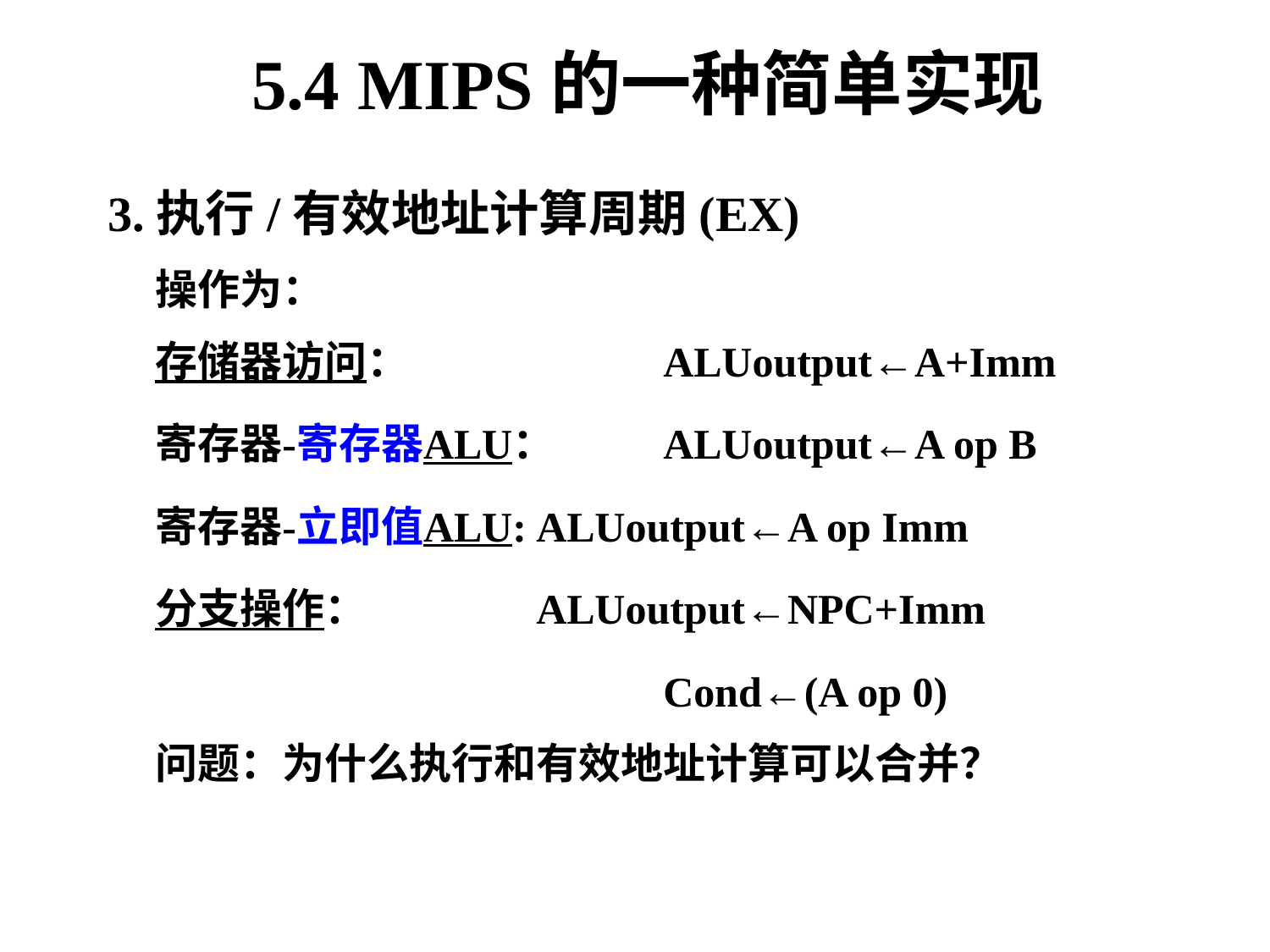

5.4 MIPS的一种简单实现
3.执行/有效地址计算周期(EX)
	操作为：
	存储器访问：		ALUoutput←A+Imm
	寄存器-寄存器ALU：	ALUoutput←A op B
	寄存器-立即值ALU:	ALUoutput←A op Imm
	分支操作：		ALUoutput←NPC+Imm
					Cond←(A op 0)
	问题：为什么执行和有效地址计算可以合并？